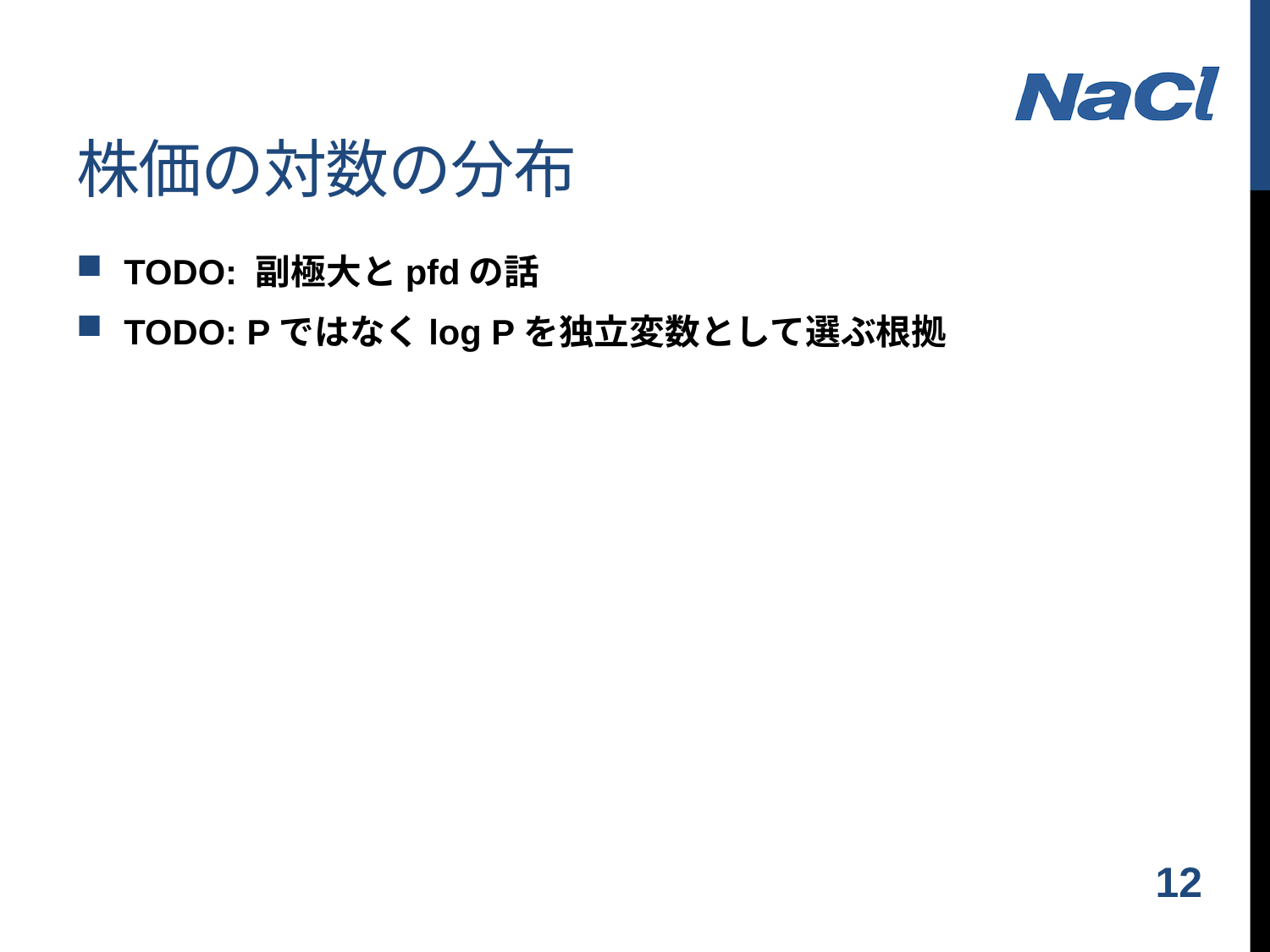

# 株価の対数の分布
TODO: 副極大とpfdの話
TODO: Pではなくlog Pを独立変数として選ぶ根拠
12